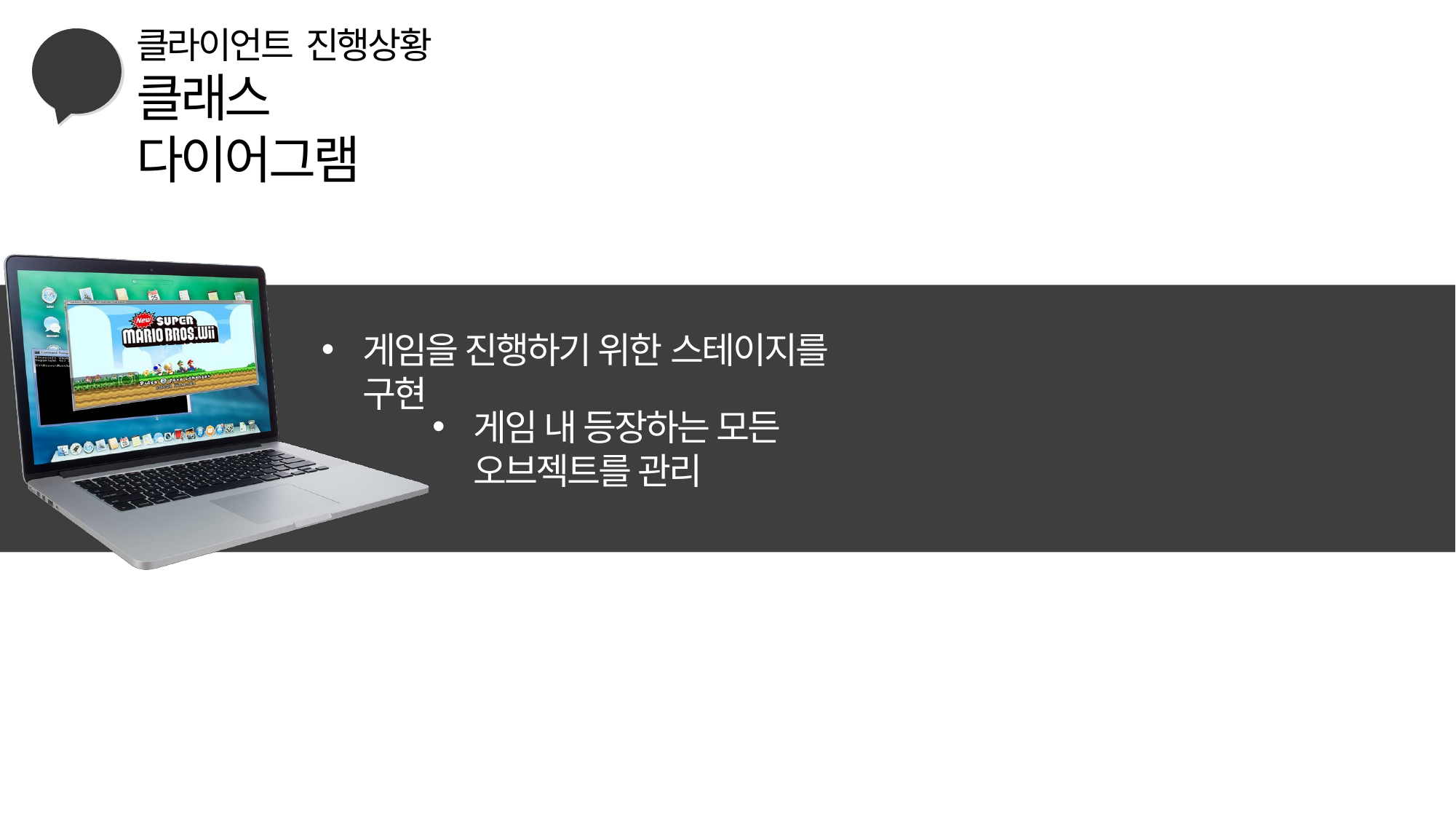

# 클라이언트 진행상황
클래스 다이어그램

게임을 진행하기 위한 스테이지를 구현
게임 내 등장하는 모든
오브젝트를 관리